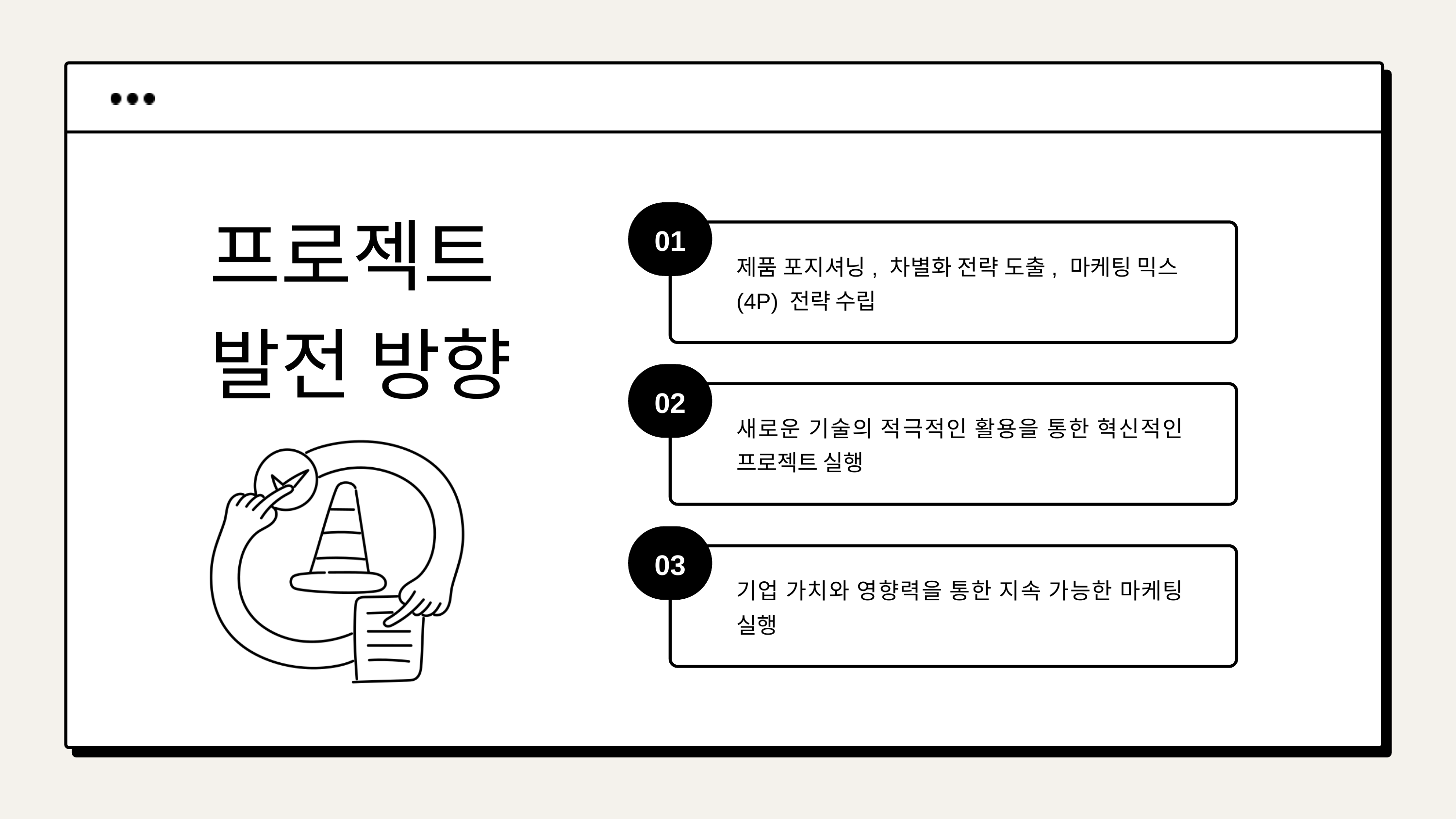

프로젝트
발전 방향

01

제품 포지셔닝, 차별화 전략 도출, 마케팅 믹스(4P) 전략 수립

02

새로운 기술의 적극적인 활용을 통한 혁신적인 프로젝트 실행

03

기업 가치와 영향력을 통한 지속 가능한 마케팅 실행